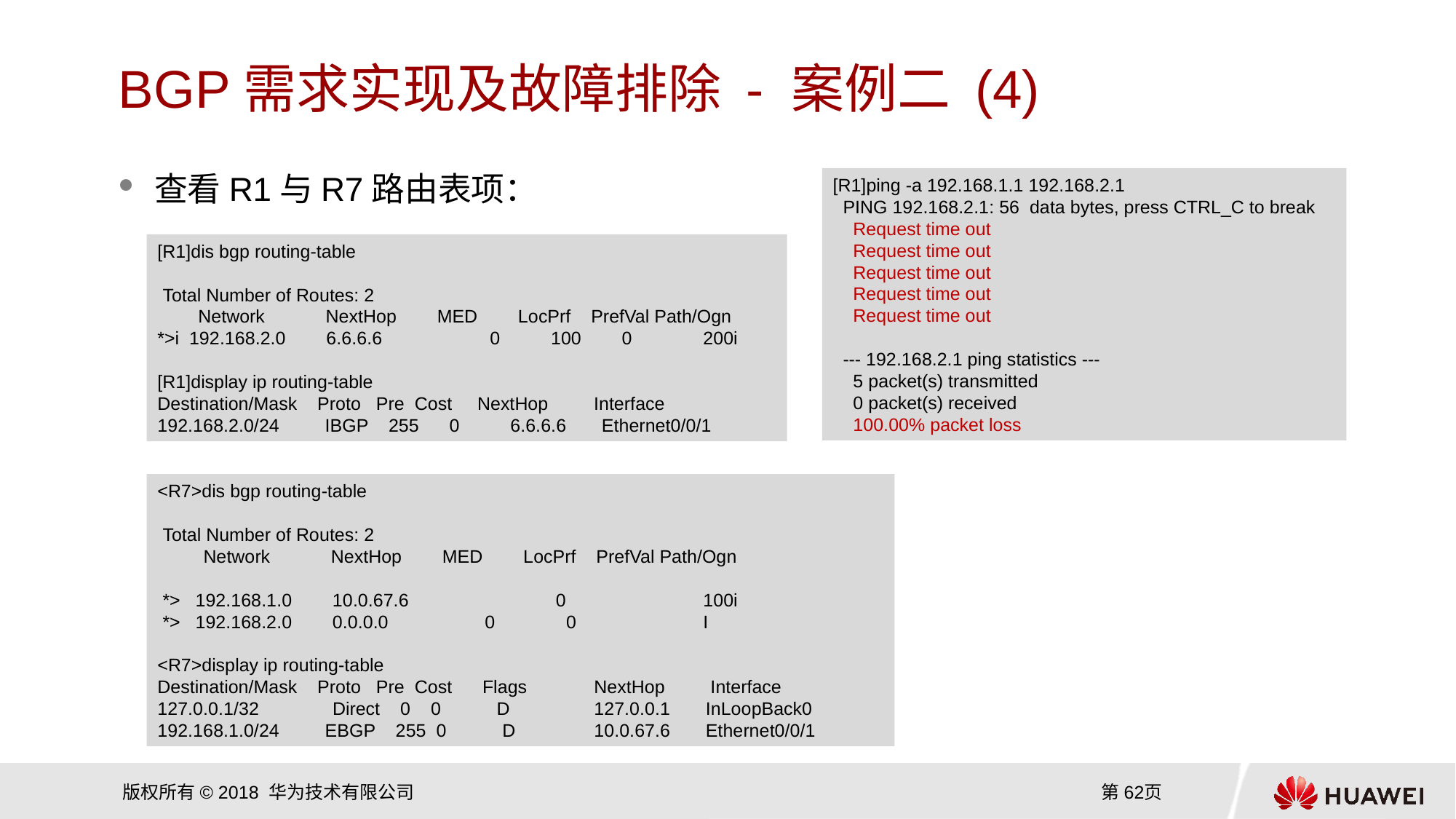

# BGP需求实现及故障排除 - 案例二 (4)
查看R1与R7路由表项：
[R1]ping -a 192.168.1.1 192.168.2.1
  PING 192.168.2.1: 56  data bytes, press CTRL_C to break
    Request time out
    Request time out
    Request time out
    Request time out
    Request time out

  --- 192.168.2.1 ping statistics ---
    5 packet(s) transmitted
    0 packet(s) received
    100.00% packet loss
[R1]dis bgp routing-table

 Total Number of Routes: 2
        Network            NextHop        MED        LocPrf    PrefVal Path/Ogn
*>i  192.168.2.0        6.6.6.6      	 0          100        0      	200i

[R1]display ip routing-table
Destination/Mask    Proto   Pre  Cost     NextHop         Interface
192.168.2.0/24         IBGP    255      0          6.6.6.6       Ethernet0/0/1
<R7>dis bgp routing-table

 Total Number of Routes: 2
         Network            NextHop        MED        LocPrf    PrefVal Path/Ogn

 *>   192.168.1.0        10.0.67.6                             0      	100i
 *>   192.168.2.0        0.0.0.0         	0              0      	I

<R7>display ip routing-table
Destination/Mask    Proto   Pre  Cost      Flags 	NextHop         Interface
127.0.0.1/32	             Direct    0    0           D   	127.0.0.1       InLoopBack0
192.168.1.0/24         EBGP    255  0           D   	10.0.67.6       Ethernet0/0/1